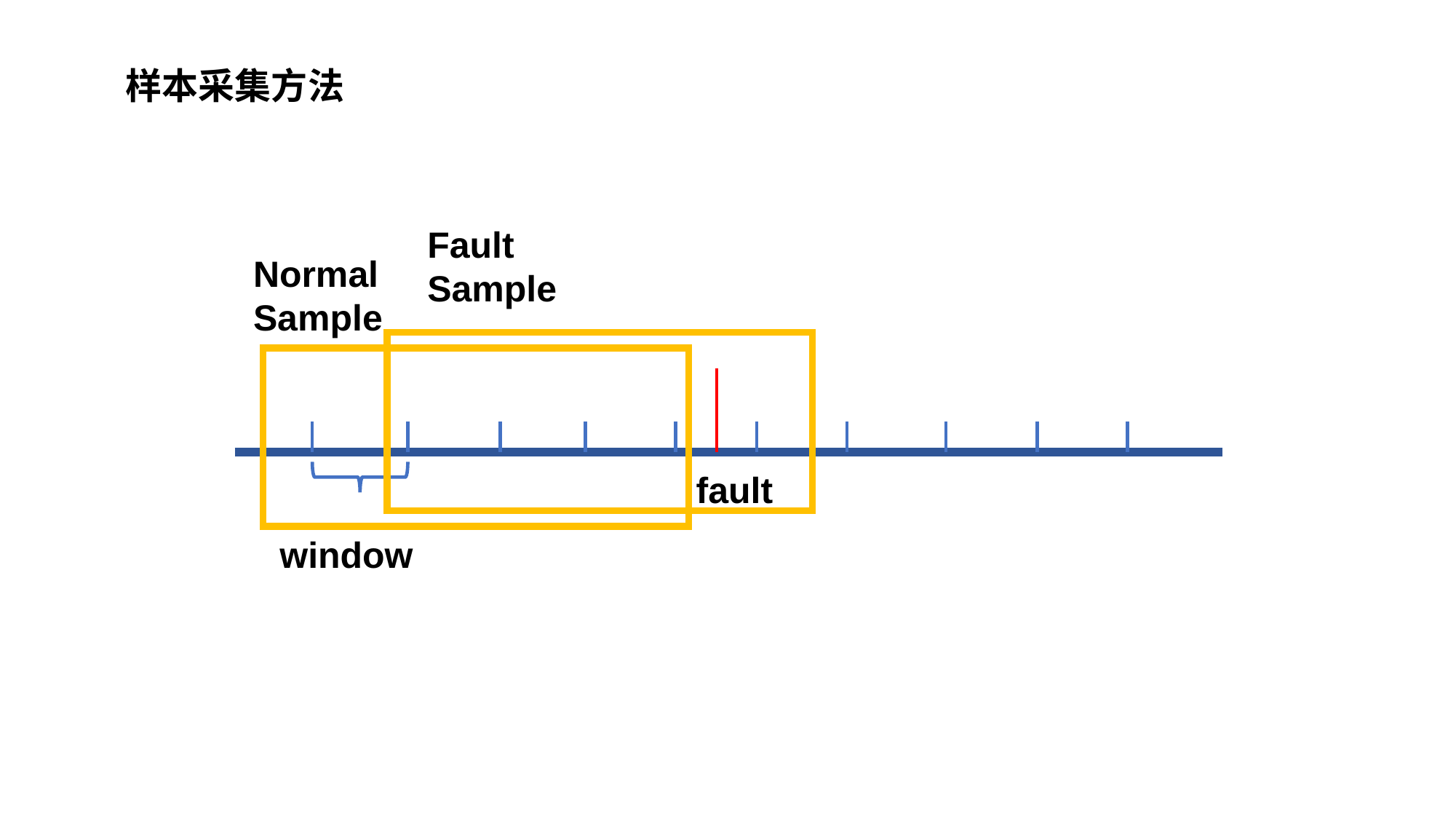

样本采集方法
Fault
Sample
Normal
Sample

fault
window